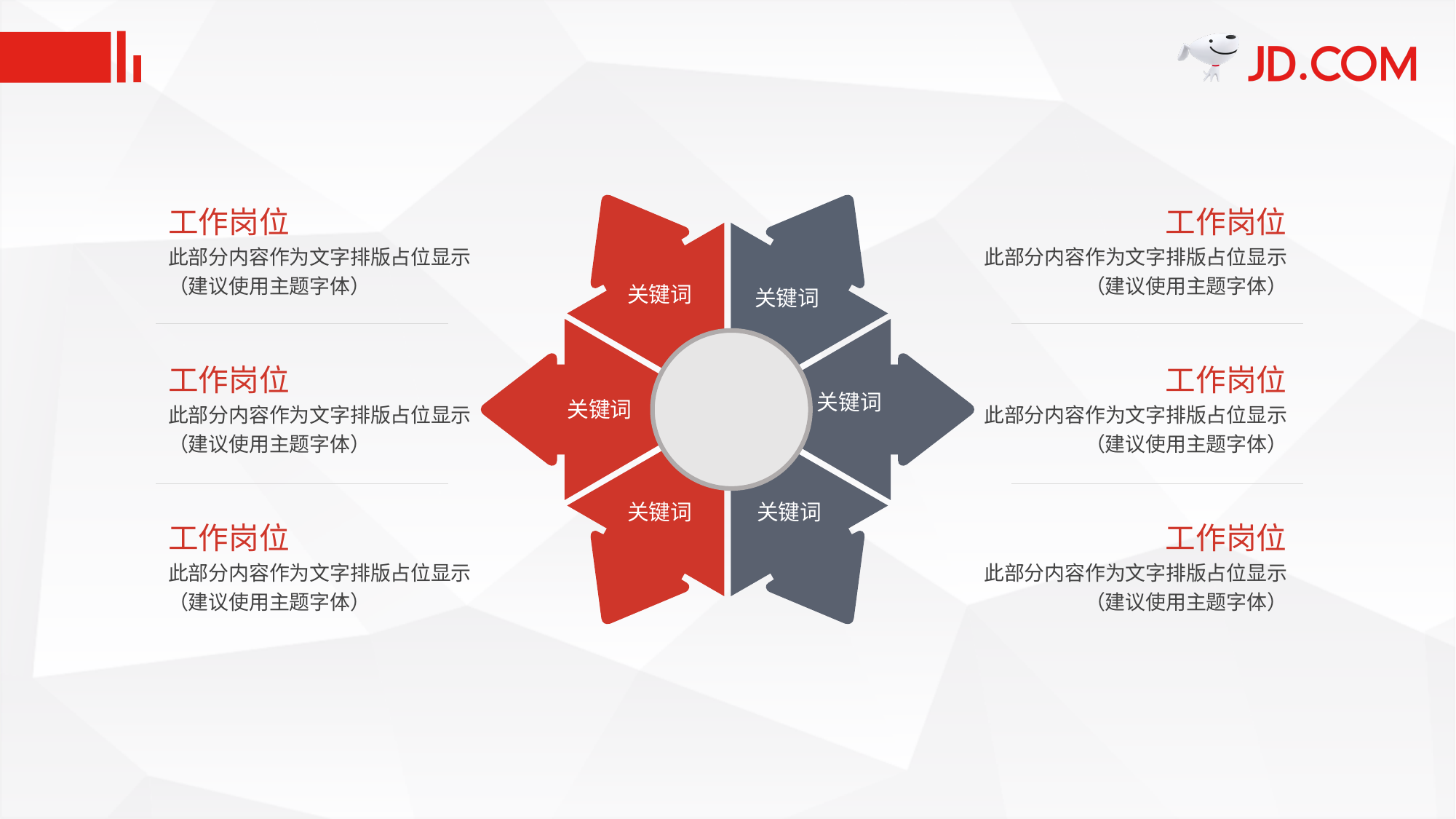

#

关键词

关键词

关键词

关键词

关键词

关键词
工作岗位
此部分内容作为文字排版占位显示
（建议使用主题字体）
工作岗位
此部分内容作为文字排版占位显示
（建议使用主题字体）
工作岗位
此部分内容作为文字排版占位显示
（建议使用主题字体）
工作岗位
此部分内容作为文字排版占位显示
（建议使用主题字体）
工作岗位
此部分内容作为文字排版占位显示
（建议使用主题字体）
工作岗位
此部分内容作为文字排版占位显示
（建议使用主题字体）